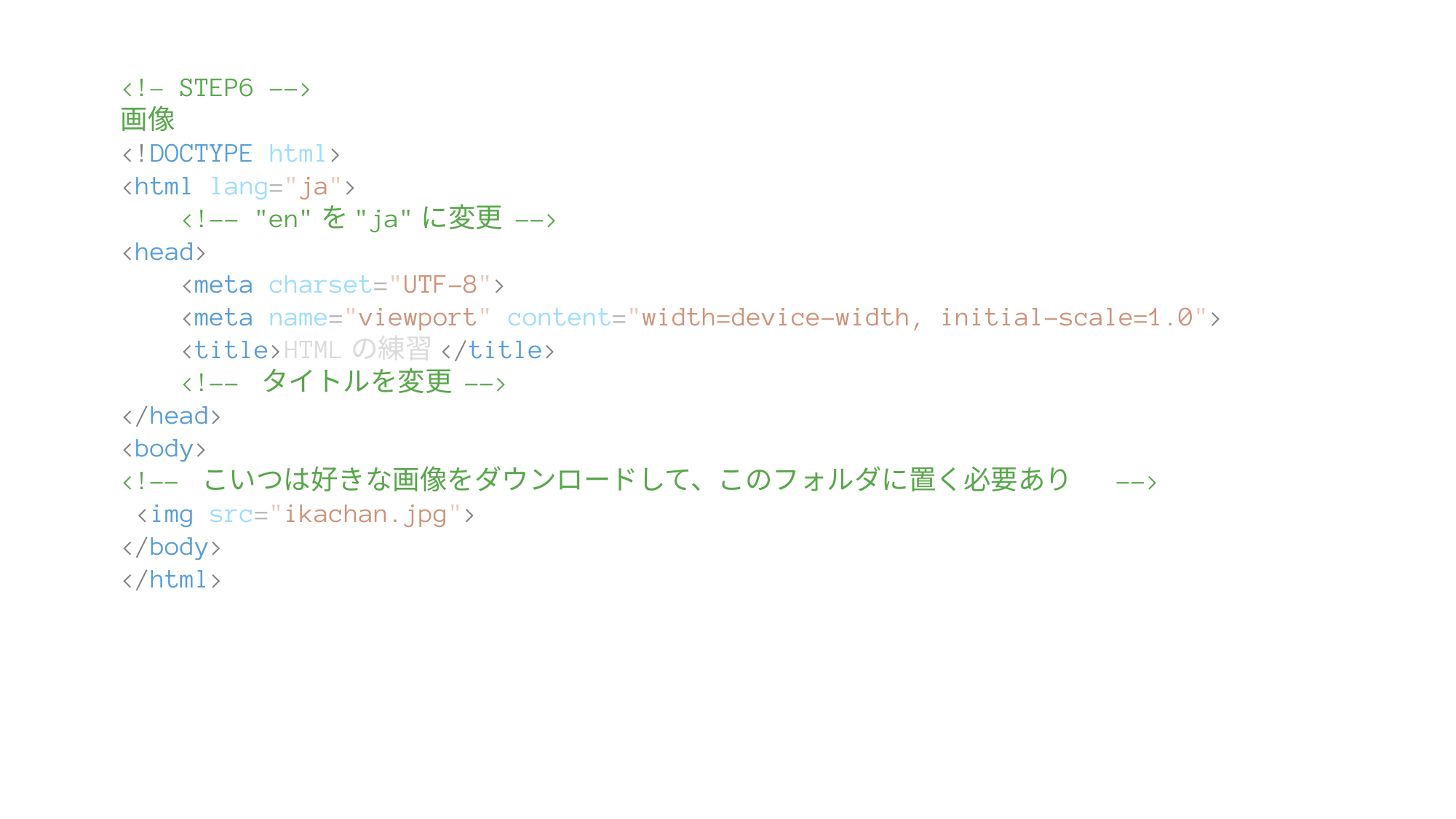

<!– STEP6 -->
画像
<!DOCTYPE html>
<html lang="ja">
    <!-- "en"を"ja"に変更 -->
<head>
    <meta charset="UTF-8">
    <meta name="viewport" content="width=device-width, initial-scale=1.0">
    <title>HTMLの練習</title>
    <!-- タイトルを変更 -->
</head>
<body>
<!-- こいつは好きな画像をダウンロードして、このフォルダに置く必要あり      -->
 <img src="ikachan.jpg">
</body>
</html>